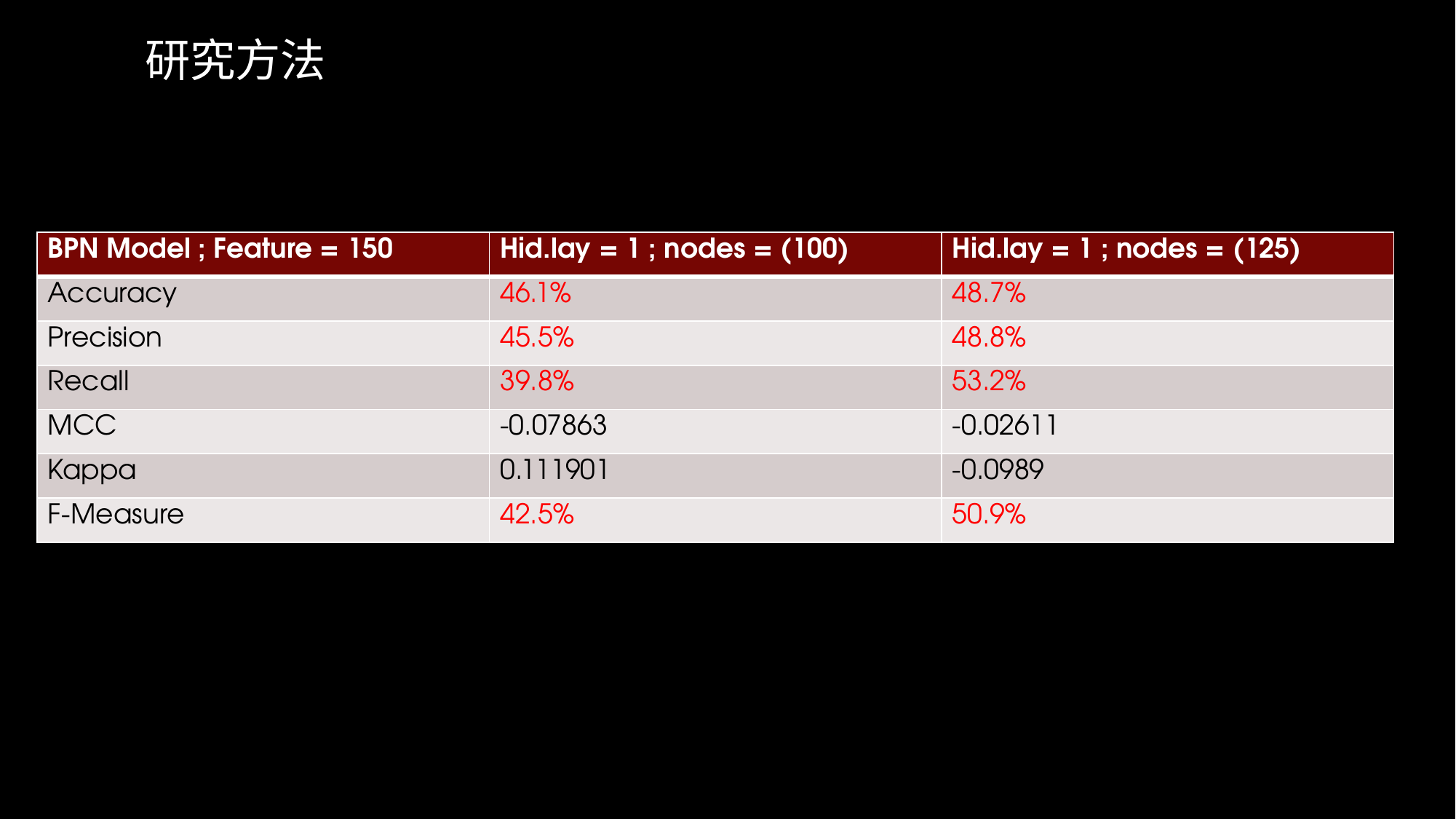

# 研究方法
| BPN Model ; Feature = 150 | Hid.lay = 1 ; nodes = (100) | Hid.lay = 1 ; nodes = (125) |
| --- | --- | --- |
| Accuracy | 46.1% | 48.7% |
| Precision | 45.5% | 48.8% |
| Recall | 39.8% | 53.2% |
| MCC | -0.07863 | -0.02611 |
| Kappa | 0.111901 | -0.0989 |
| F-Measure | 42.5% | 50.9% |